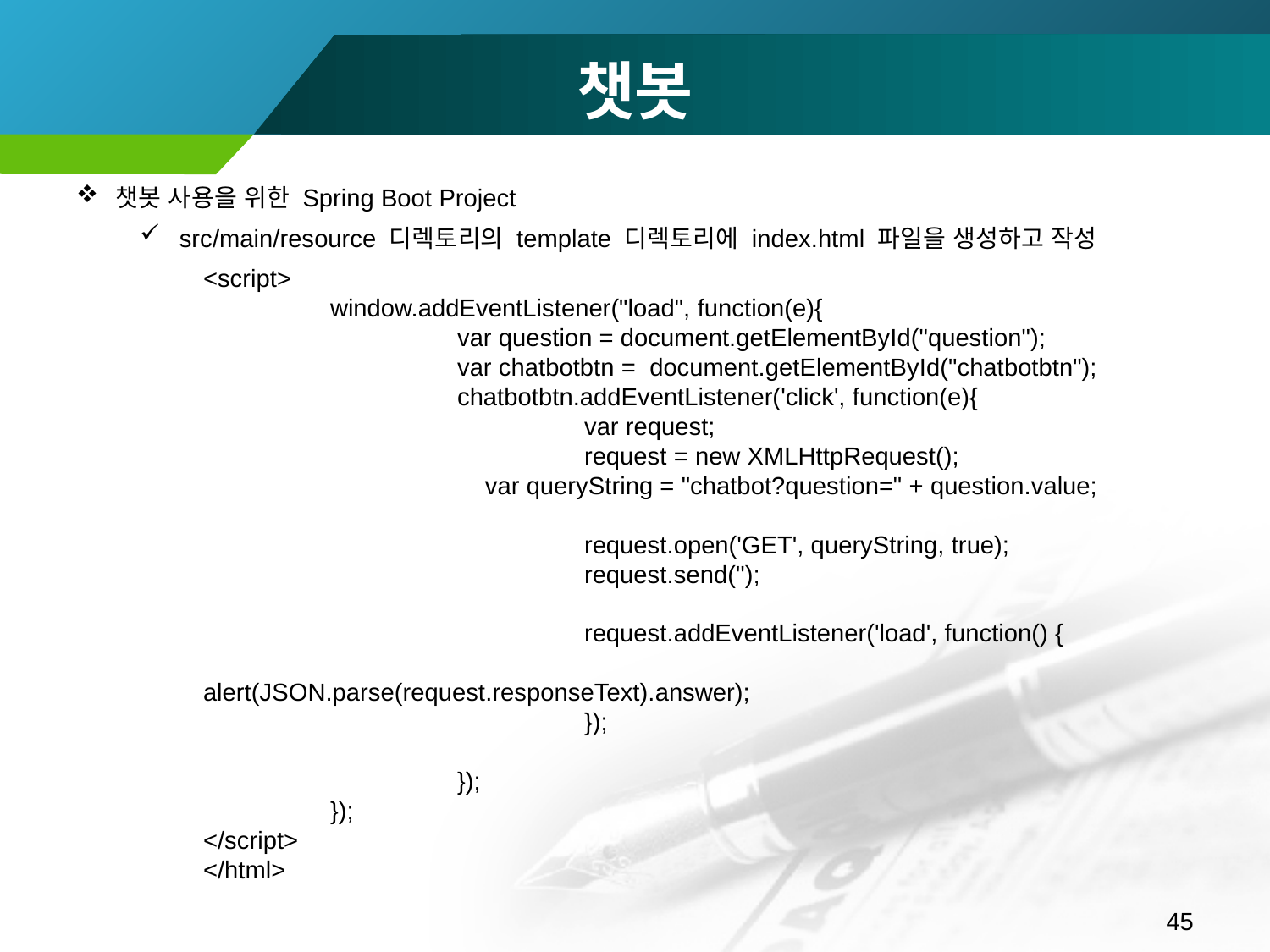

챗봇
챗봇 사용을 위한 Spring Boot Project
src/main/resource 디렉토리의 template 디렉토리에 index.html 파일을 생성하고 작성
<script>
	window.addEventListener("load", function(e){
		var question = document.getElementById("question");
		var chatbotbtn =  document.getElementById("chatbotbtn");
		chatbotbtn.addEventListener('click', function(e){
			var request;
			request = new XMLHttpRequest();
		    var queryString = "chatbot?question=" + question.value;

			request.open('GET', queryString, true);
			request.send('');

			request.addEventListener('load', function() {
				alert(JSON.parse(request.responseText).answer);
			});

		});
	});
</script>
</html>

45